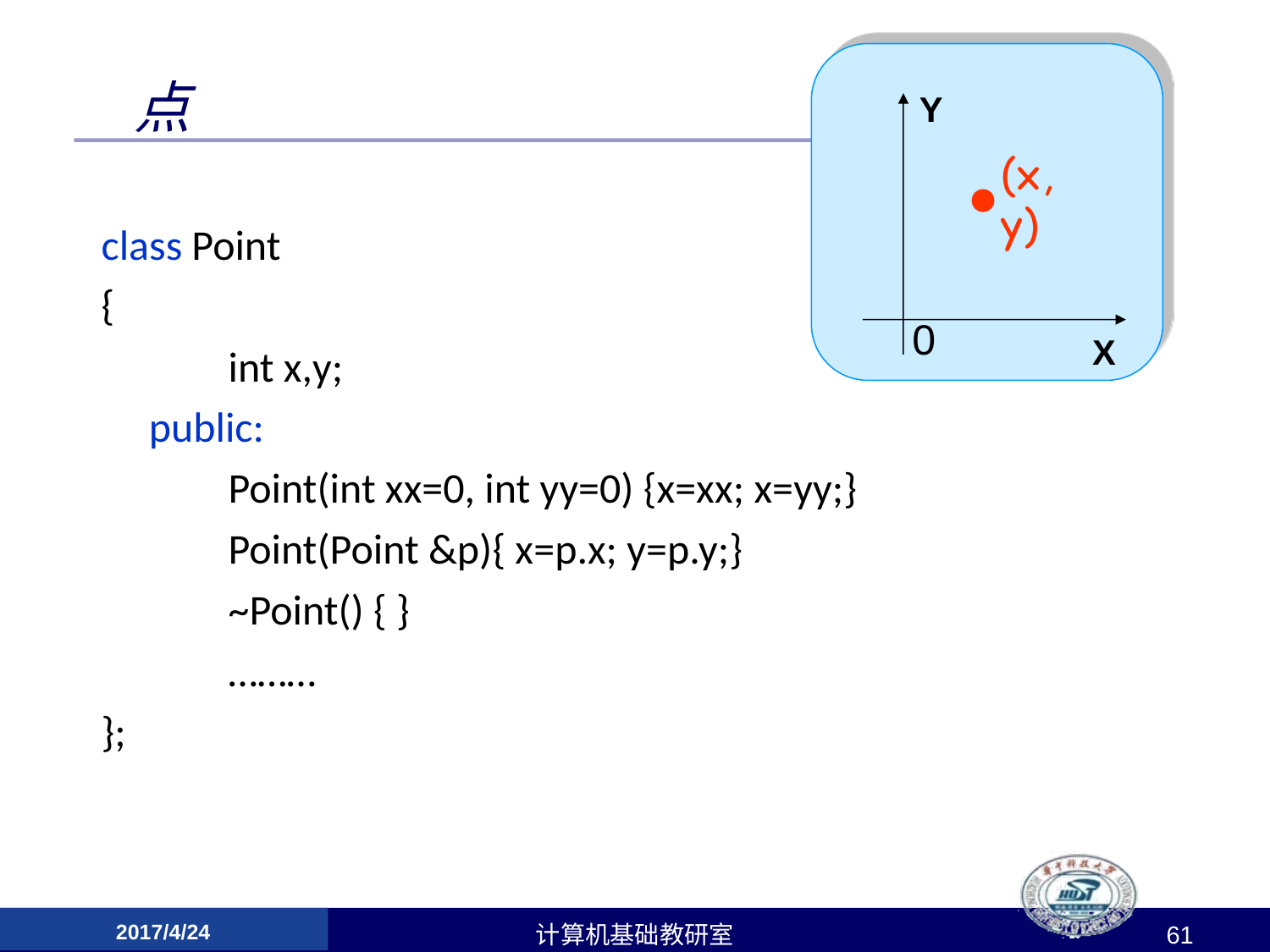

Y

(x, y)

0

X
# 点
class Point
{
      	int x,y;
     public:
	Point(int xx=0, int yy=0) {x=xx; x=yy;}
 	Point(Point &p){ x=p.x; y=p.y;}
	~Point() { }
	………
};
2017/4/24
计算机基础教研室
61